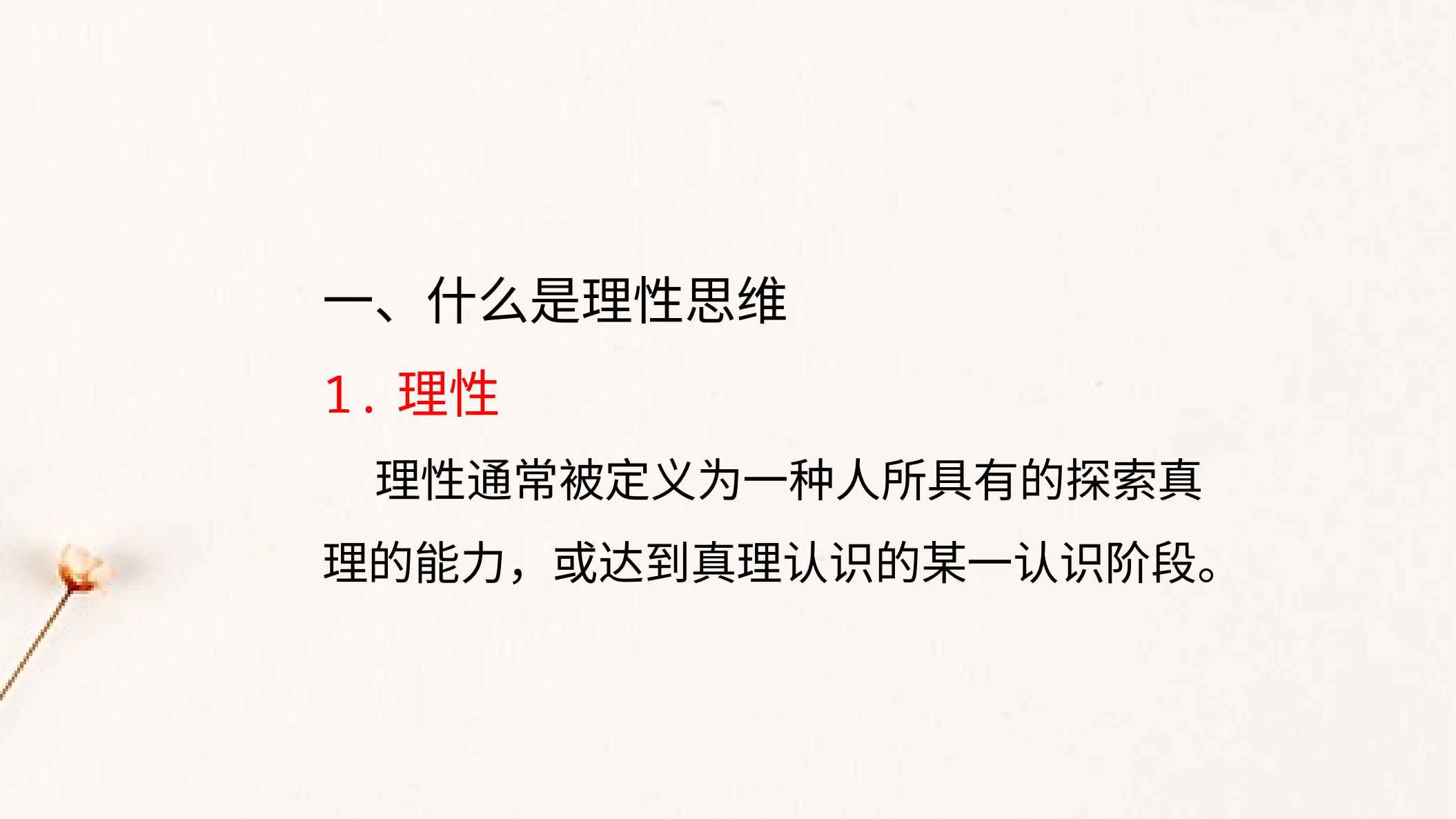

一、什么是理性思维
1.理性
    理性通常被定义为一种人所具有的探索真理的能力，或达到真理认识的某一认识阶段。